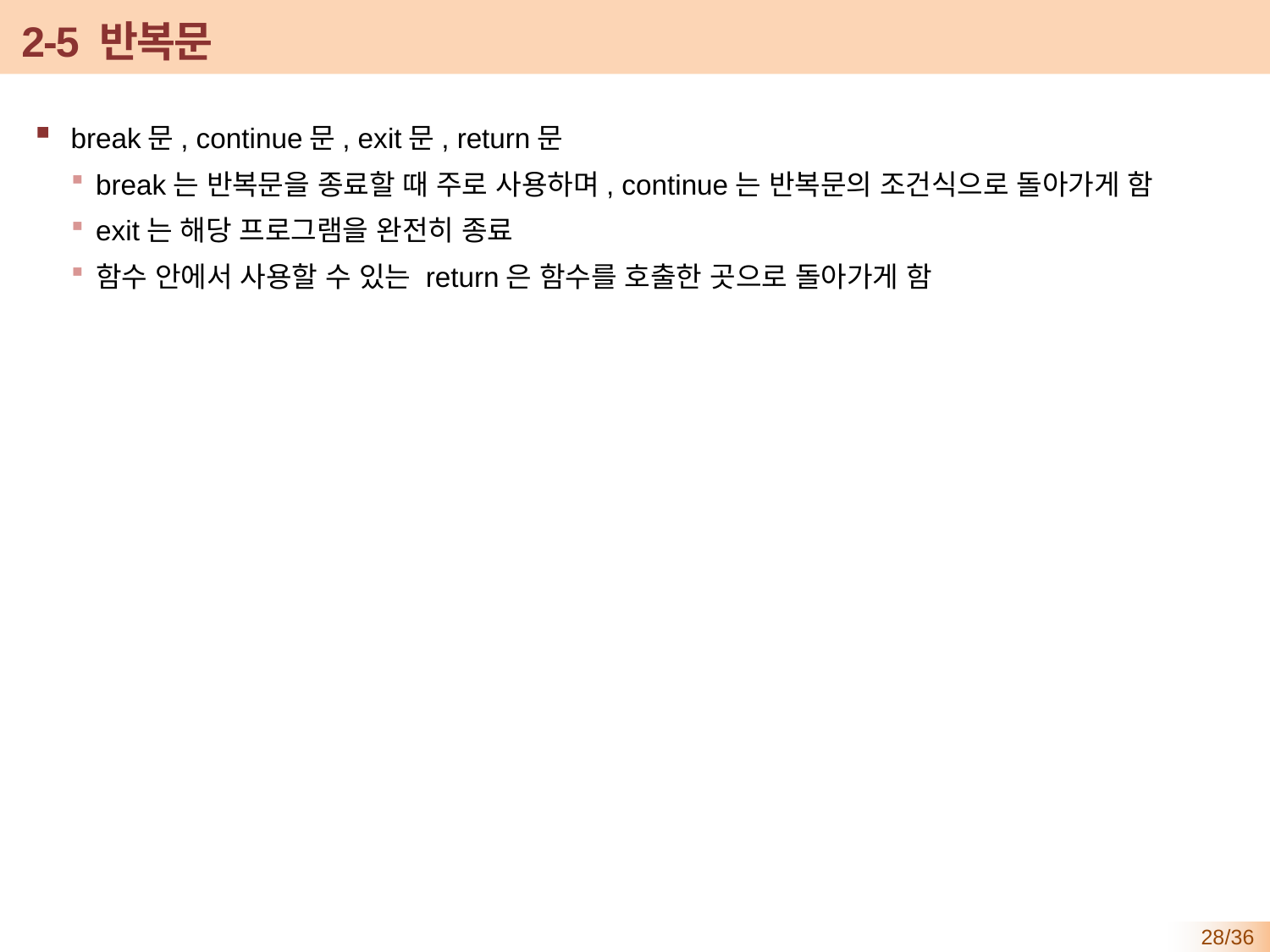

# 2-5 반복문
break문, continue문, exit문, return문
break는 반복문을 종료할 때 주로 사용하며, continue는 반복문의 조건식으로 돌아가게 함
exit는 해당 프로그램을 완전히 종료
함수 안에서 사용할 수 있는 return은 함수를 호출한 곳으로 돌아가게 함